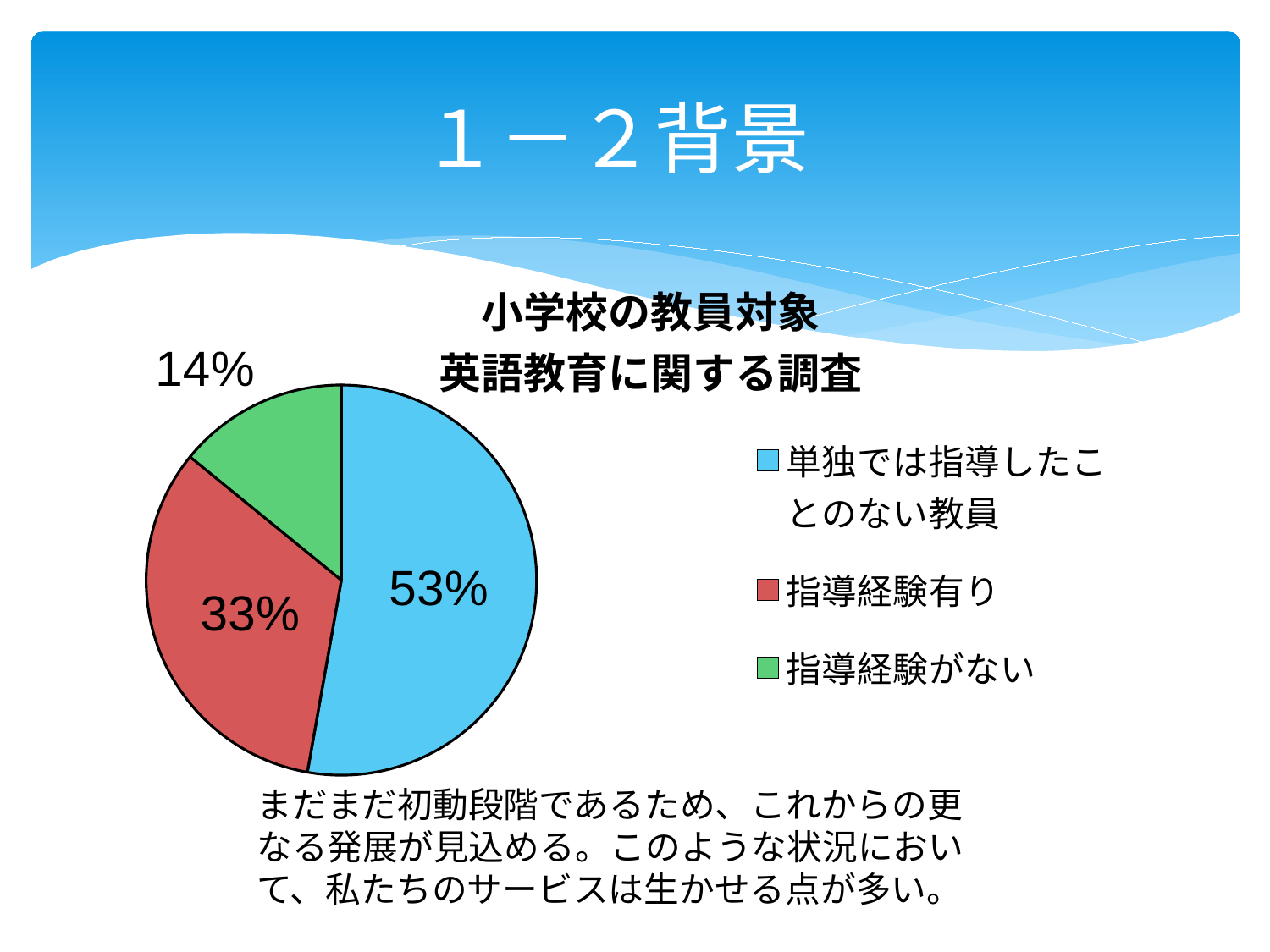

# １－２背景

### Chart: 小学校の教員対象
英語教育に関する調査

| Category | 売上高 |
|---|---|
| 単独では指導したことのない教員 | 53.1 |
| 指導経験有り | 33.3 |
| 指導経験がない | 14.2 |
まだまだ初動段階であるため、これからの更なる発展が見込める。このような状況において、私たちのサービスは生かせる点が多い。